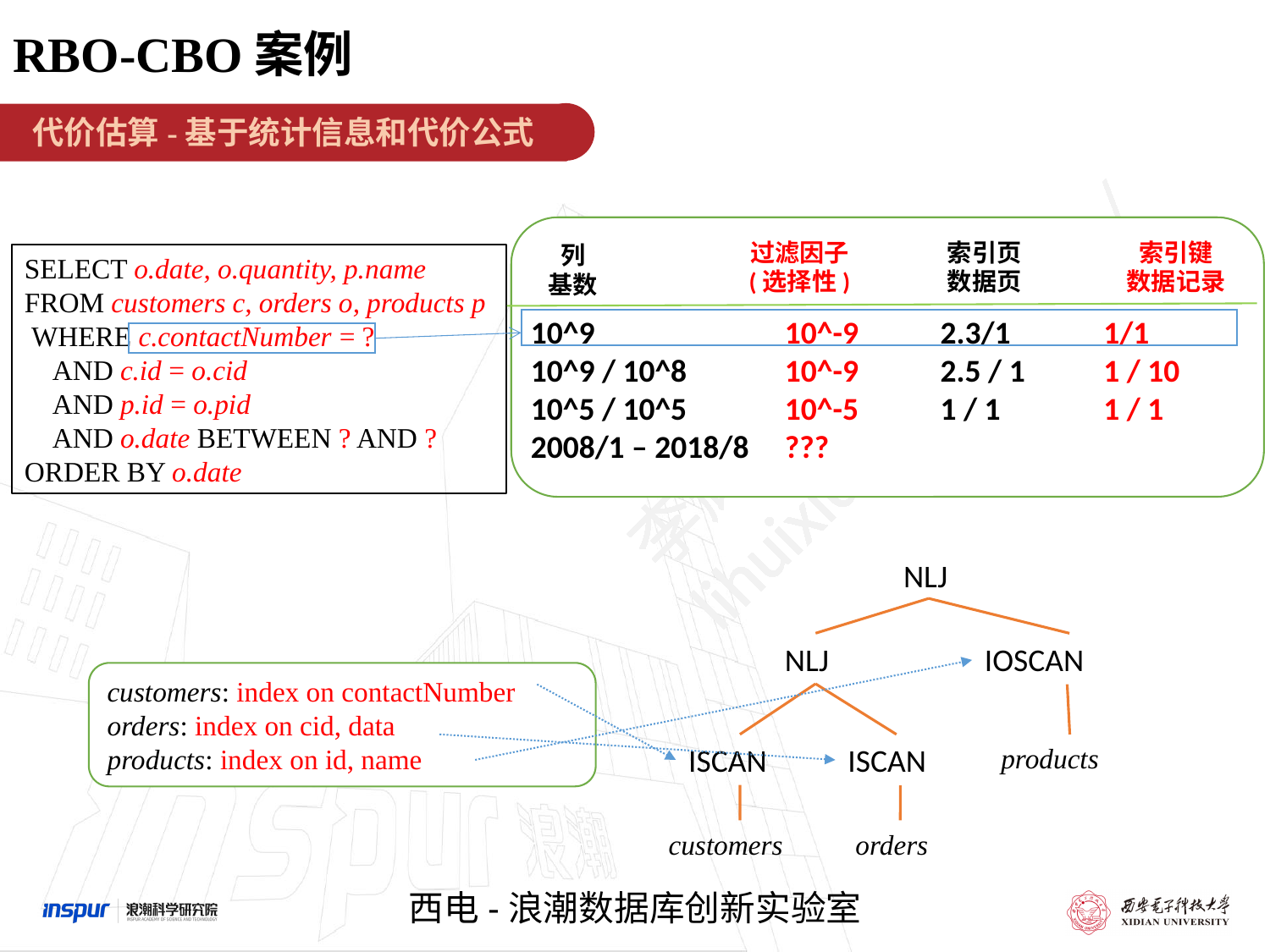

RBO-CBO案例

代价估算-基于统计信息和代价公式

过滤因子
(选择性)
索引页
数据页
索引键
数据记录
列
基数
10^9            	10^-9     	    2.3/1  	         1/1
10^9 / 10^8	10^-9	    2.5 / 1	         1 / 10
10^5 / 10^5	10^-5	    1 / 1	         1 / 1
2008/1 – 2018/8	???

SELECT o.date, o.quantity, p.name
FROM customers c, orders o, products p   WHERE c.contactNumber = ?
    AND c.id = o.cid
    AND p.id = o.pid
    AND o.date BETWEEN ? AND ?
ORDER BY o.date

NLJ
NLJ
IOSCAN
customers: index on contactNumber
orders: index on cid, data
products: index on id, name
ISCAN
ISCAN
products
orders
customers